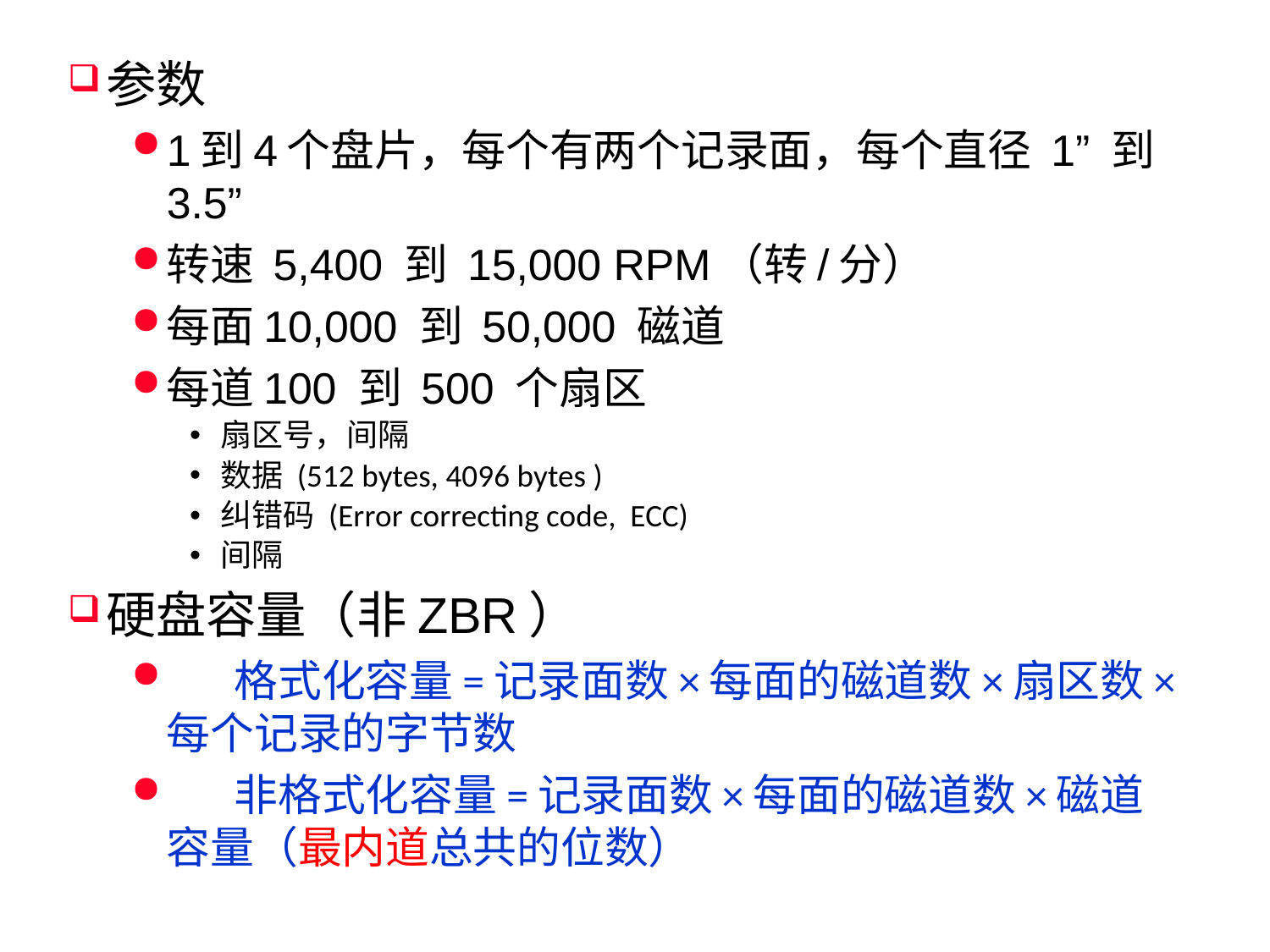

参数
1到4个盘片，每个有两个记录面，每个直径 1” 到3.5”
转速 5,400 到 15,000 RPM（转/分）
每面10,000 到 50,000 磁道
每道100 到 500 个扇区
扇区号，间隔
数据 (512 bytes, 4096 bytes )
纠错码 (Error correcting code,  ECC)
间隔
硬盘容量（非ZBR）
      格式化容量=记录面数×每面的磁道数×扇区数×每个记录的字节数
      非格式化容量=记录面数×每面的磁道数×磁道容量（最内道总共的位数）